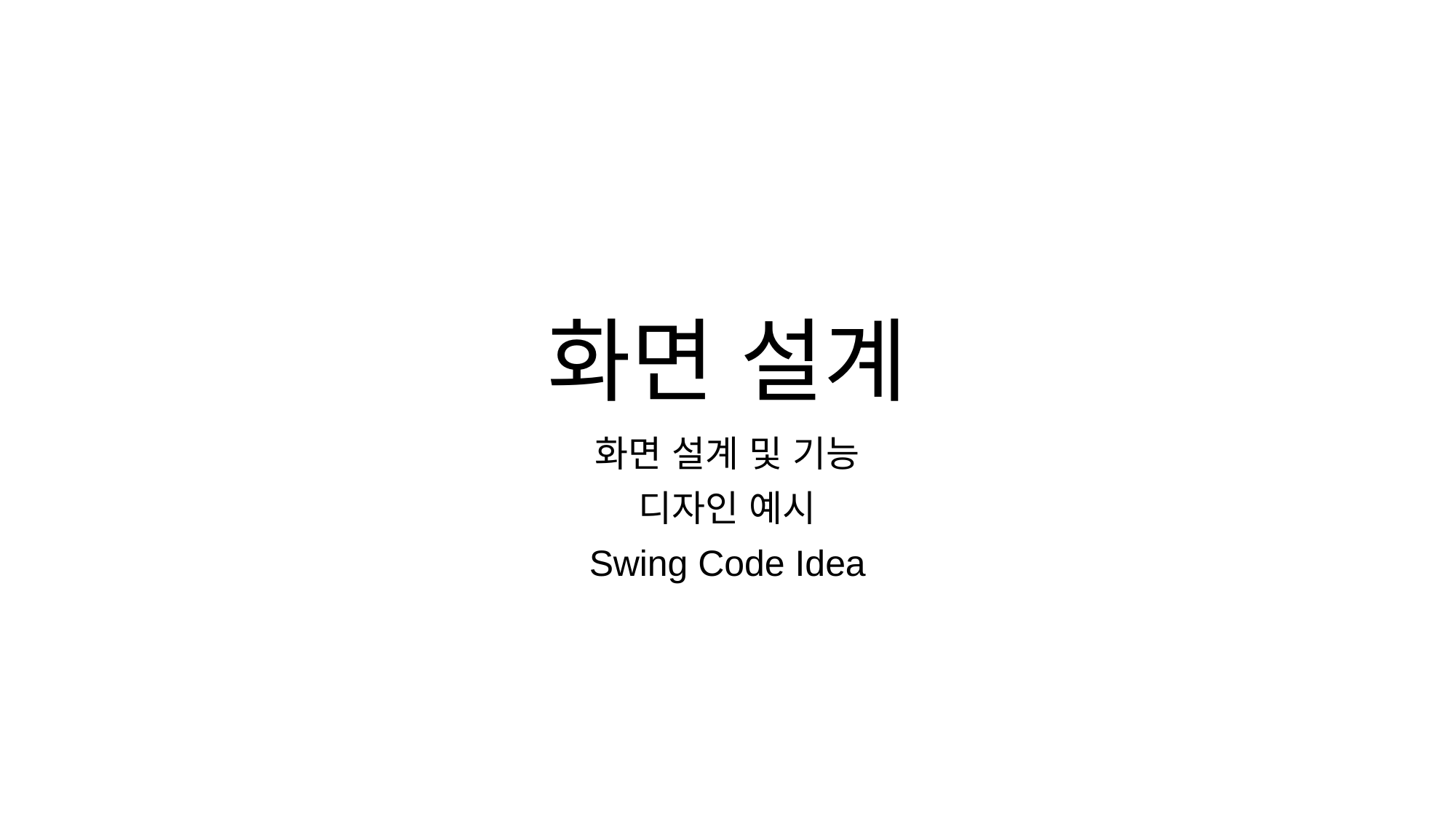

# 화면 설계
화면 설계 및 기능
디자인 예시
Swing Code Idea